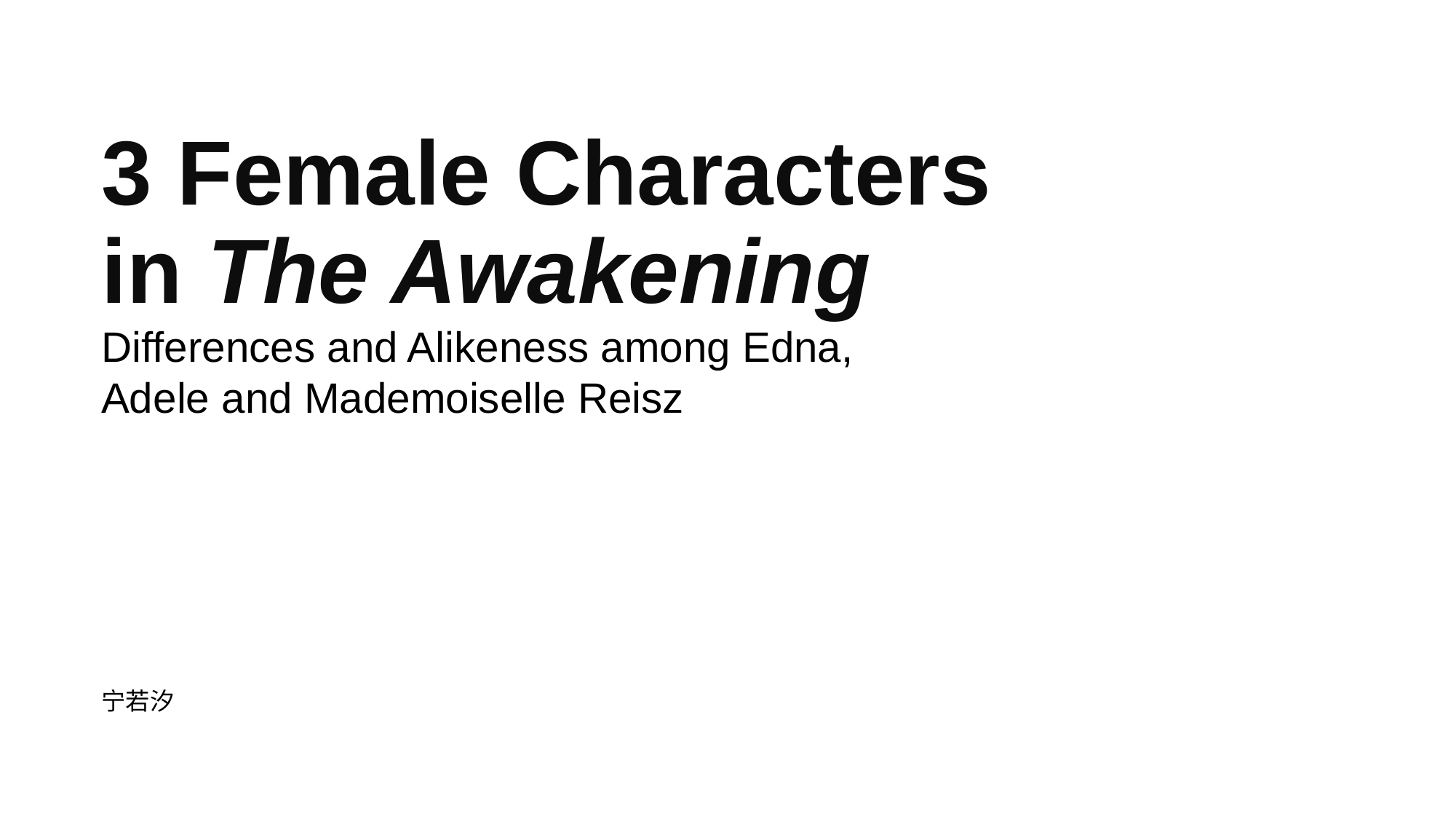

# 3 Female Characters in The Awakening
Differences and Alikeness among Edna, Adele and Mademoiselle Reisz
宁若汐